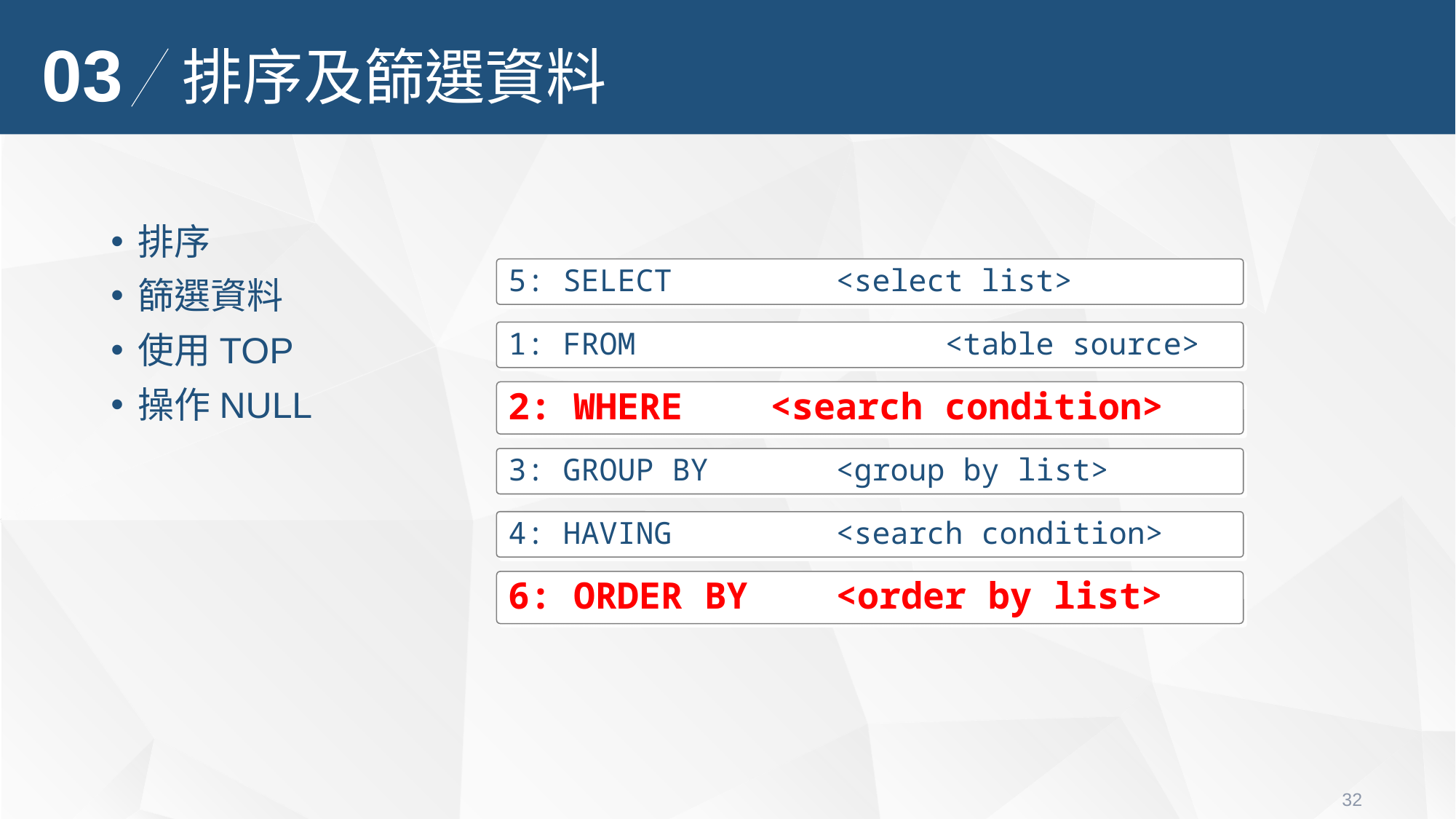

03
排序及篩選資料
排序
篩選資料
使用TOP
操作NULL

5: SELECT		<select list>
1: FROM			<table source>
2: WHERE    <search condition>
3: GROUP BY		<group by list>
4: HAVING		<search condition>
6: ORDER BY	<order by list>